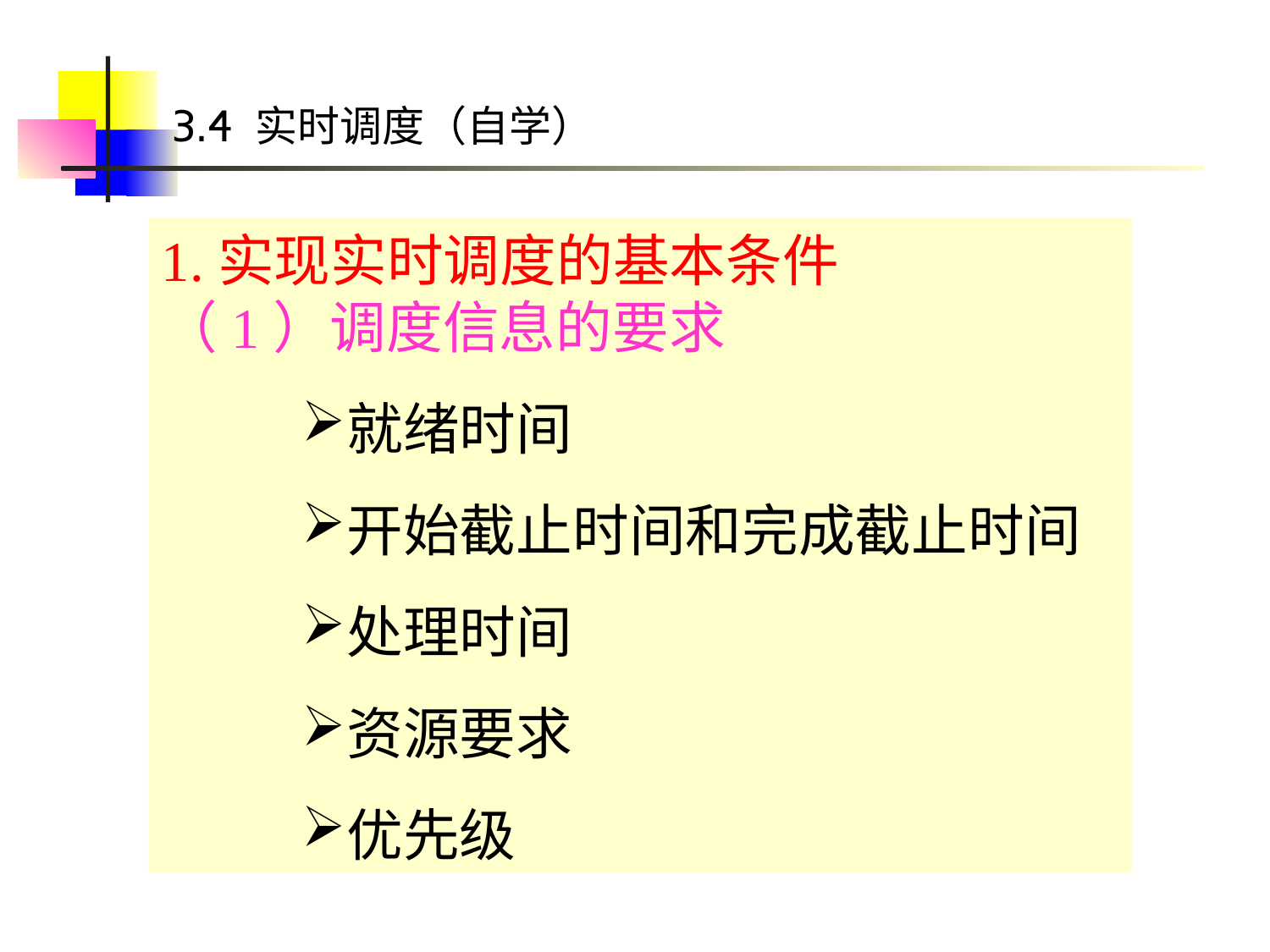

3.4 实时调度（自学）
1.实现实时调度的基本条件
（1）调度信息的要求
就绪时间
开始截止时间和完成截止时间
处理时间
资源要求
优先级